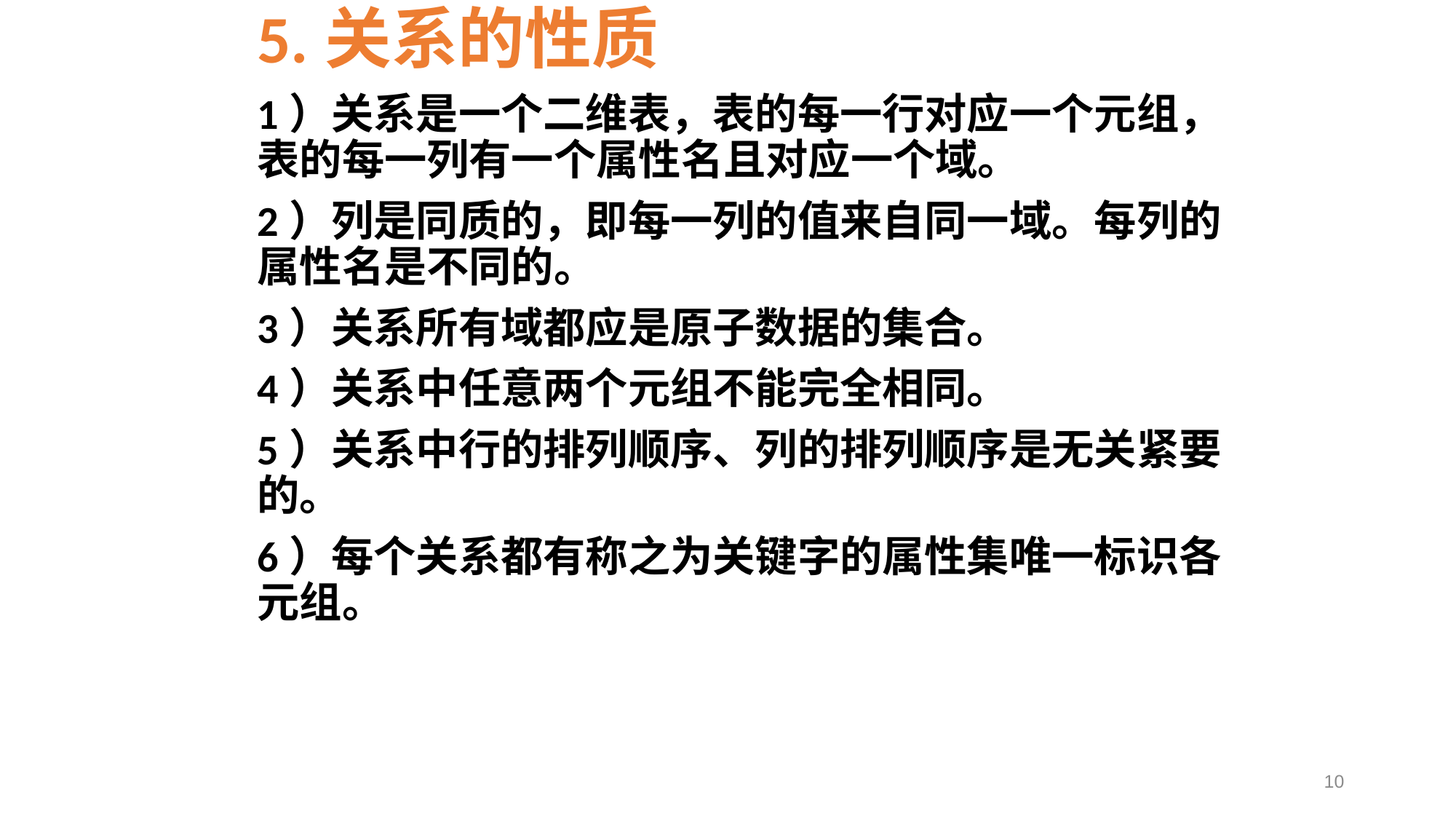

5.关系的性质
1）关系是一个二维表，表的每一行对应一个元组，表的每一列有一个属性名且对应一个域。
2）列是同质的，即每一列的值来自同一域。每列的属性名是不同的。
3）关系所有域都应是原子数据的集合。
4）关系中任意两个元组不能完全相同。
5）关系中行的排列顺序、列的排列顺序是无关紧要的。
6）每个关系都有称之为关键字的属性集唯一标识各元组。
10